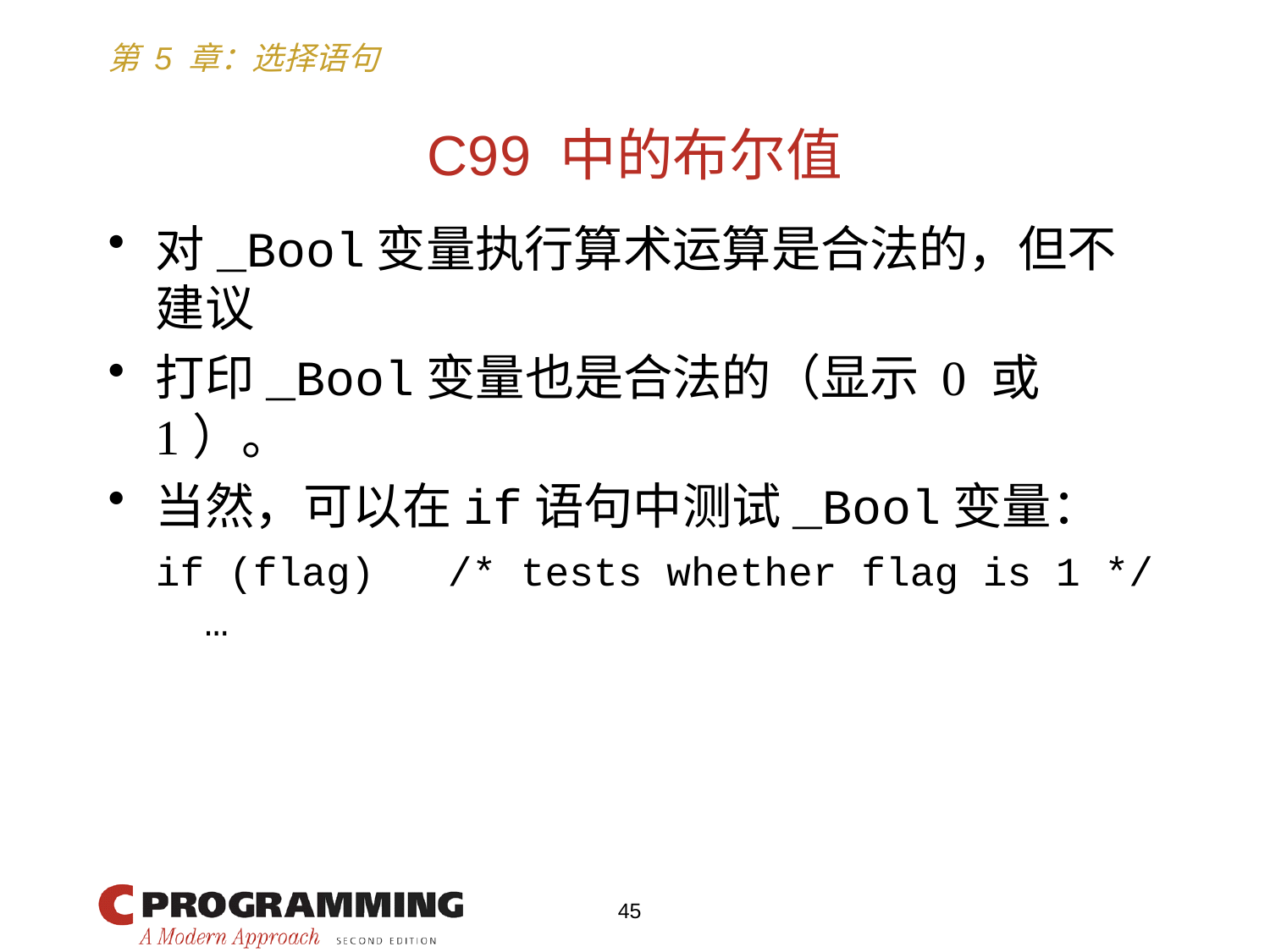

# C99 中的布尔值
对_Bool变量执行算术运算是合法的，但不建议
打印_Bool变量也是合法的（显示 0 或 1）。
当然，可以在if语句中测试_Bool变量：
	if (flag)   /* tests whether flag is 1 */
	  …
45